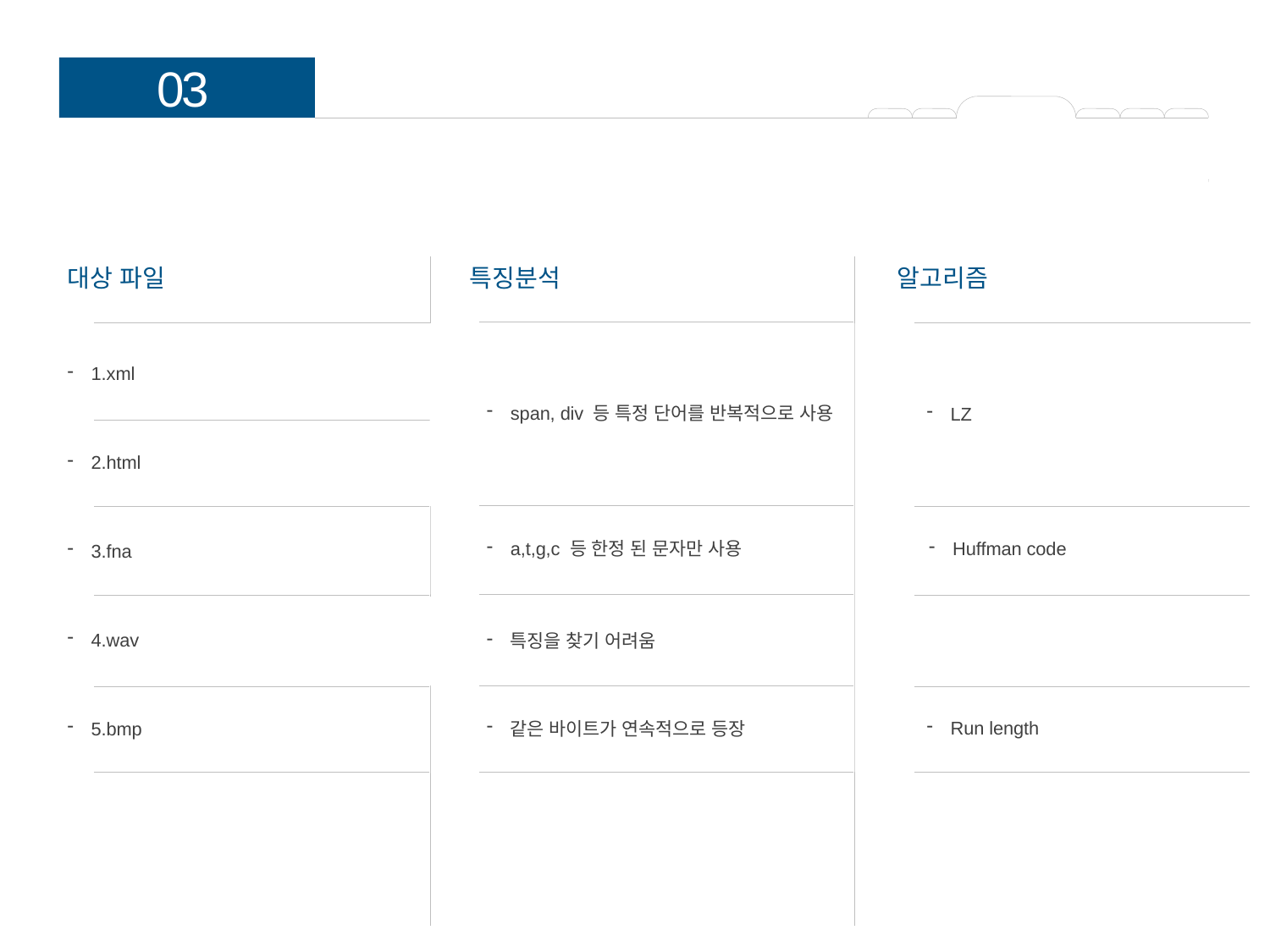

03 대상파일

대상 파일
특징분석
알고리즘

1.xml

2.html

3.fna

4.wav

5.bmp

span, div 등 특정 단어를 반복적으로 사용

LZ

a,t,g,c 등 한정 된 문자만 사용
Huffman code

특징을 찾기 어려움

Run length
같은 바이트가 연속적으로 등장